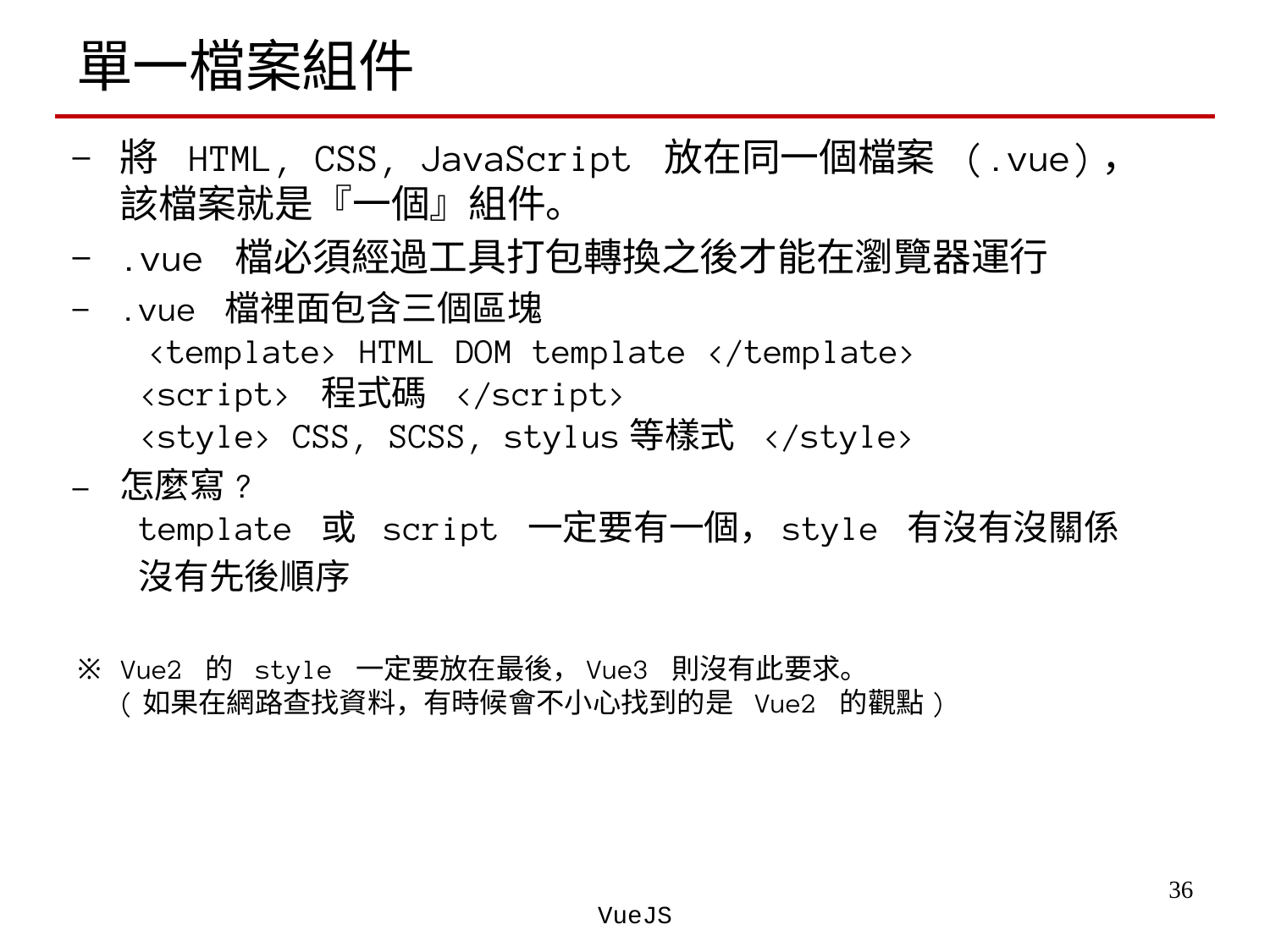

# 單一檔案組件
將 HTML, CSS, JavaScript 放在同一個檔案 (.vue)，
該檔案就是『一個』組件。
.vue 檔必須經過工具打包轉換之後才能在瀏覽器運行
.vue 檔裡面包含三個區塊
 <template> HTML DOM template </template>
 <script> 程式碼 </script>
 <style> CSS, SCSS, stylus等樣式 </style>
- 怎麼寫?
 template 或 script 一定要有一個，style 有沒有沒關係
   沒有先後順序

※ Vue2 的 style 一定要放在最後，Vue3 則沒有此要求。
(如果在網路查找資料，有時候會不小心找到的是 Vue2 的觀點)

36
VueJS